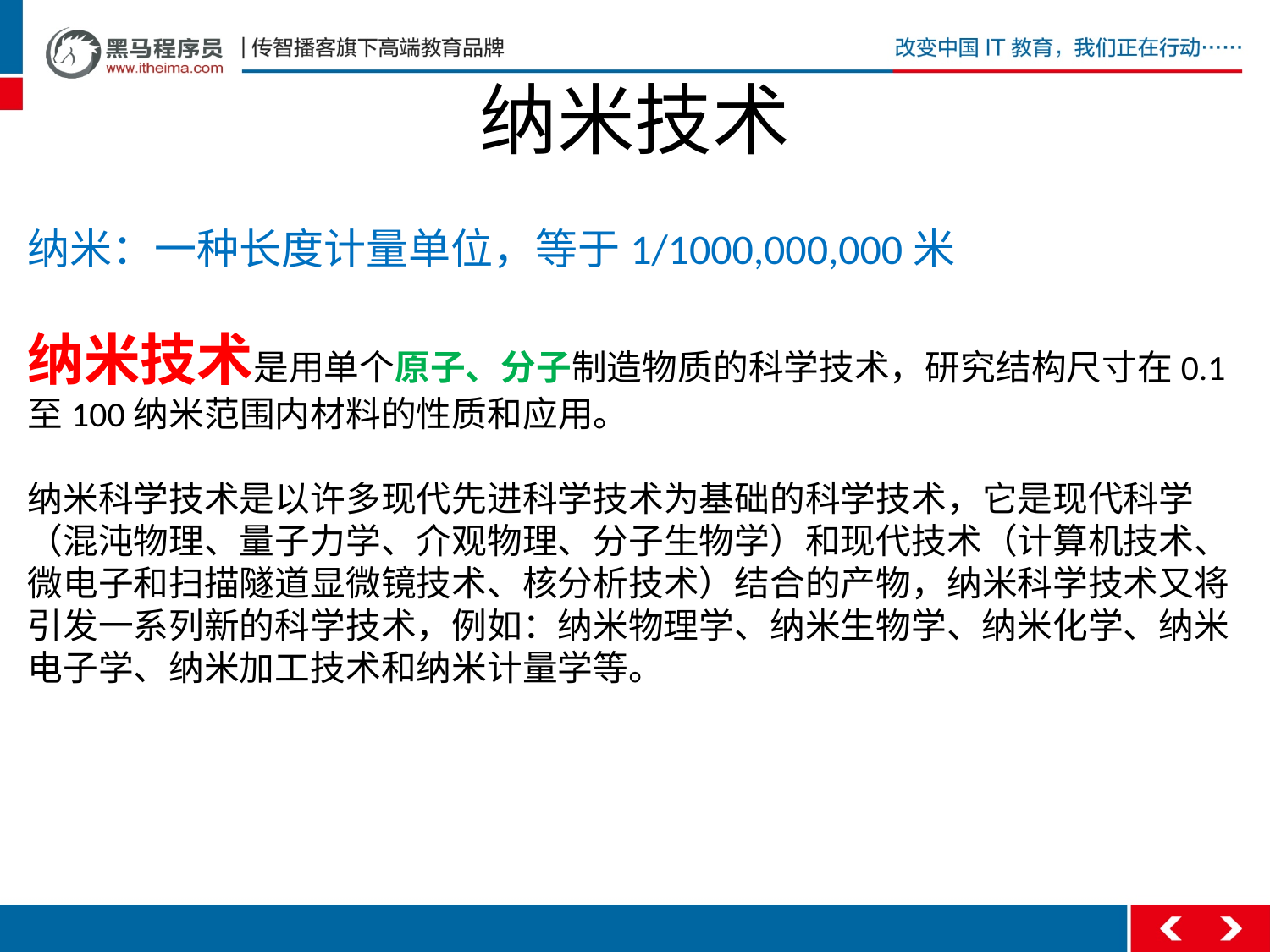

# 纳米技术
纳米：一种长度计量单位，等于1/1000,000,000米

纳米技术是用单个原子、分子制造物质的科学技术，研究结构尺寸在0.1至100纳米范围内材料的性质和应用。

纳米科学技术是以许多现代先进科学技术为基础的科学技术，它是现代科学（混沌物理、量子力学、介观物理、分子生物学）和现代技术（计算机技术、微电子和扫描隧道显微镜技术、核分析技术）结合的产物，纳米科学技术又将引发一系列新的科学技术，例如：纳米物理学、纳米生物学、纳米化学、纳米电子学、纳米加工技术和纳米计量学等。